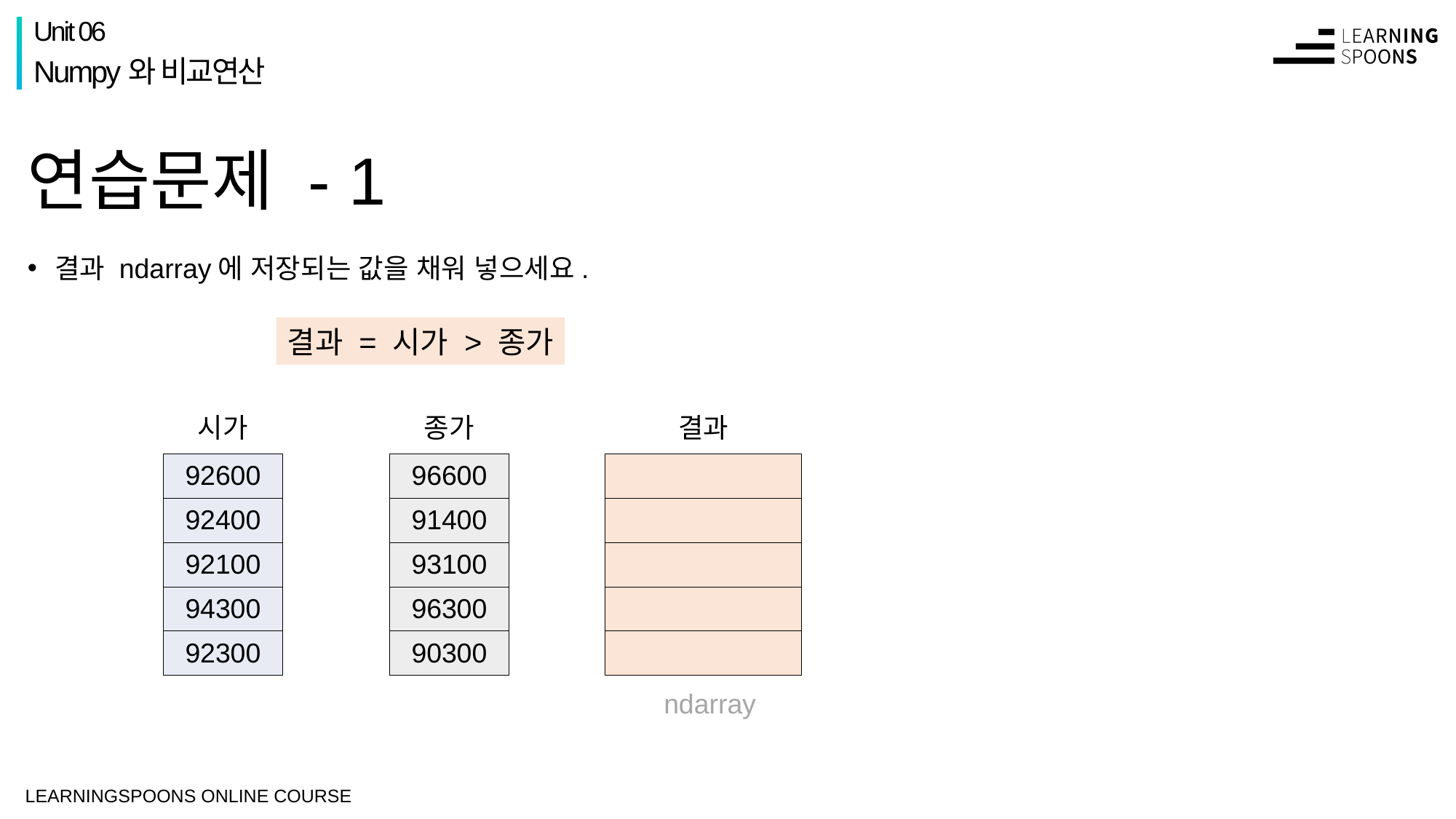

Unit 06
Numpy와 비교연산
# 연습문제 - 1
결과 ndarray에 저장되는 값을 채워 넣으세요.
결과 = 시가 > 종가
시가
종가
결과
| 92600 |
| --- |
| 92400 |
| 92100 |
| 94300 |
| 92300 |
| 96600 |
| --- |
| 91400 |
| 93100 |
| 96300 |
| 90300 |
|  |
| --- |
|  |
|  |
|  |
|  |
ndarray